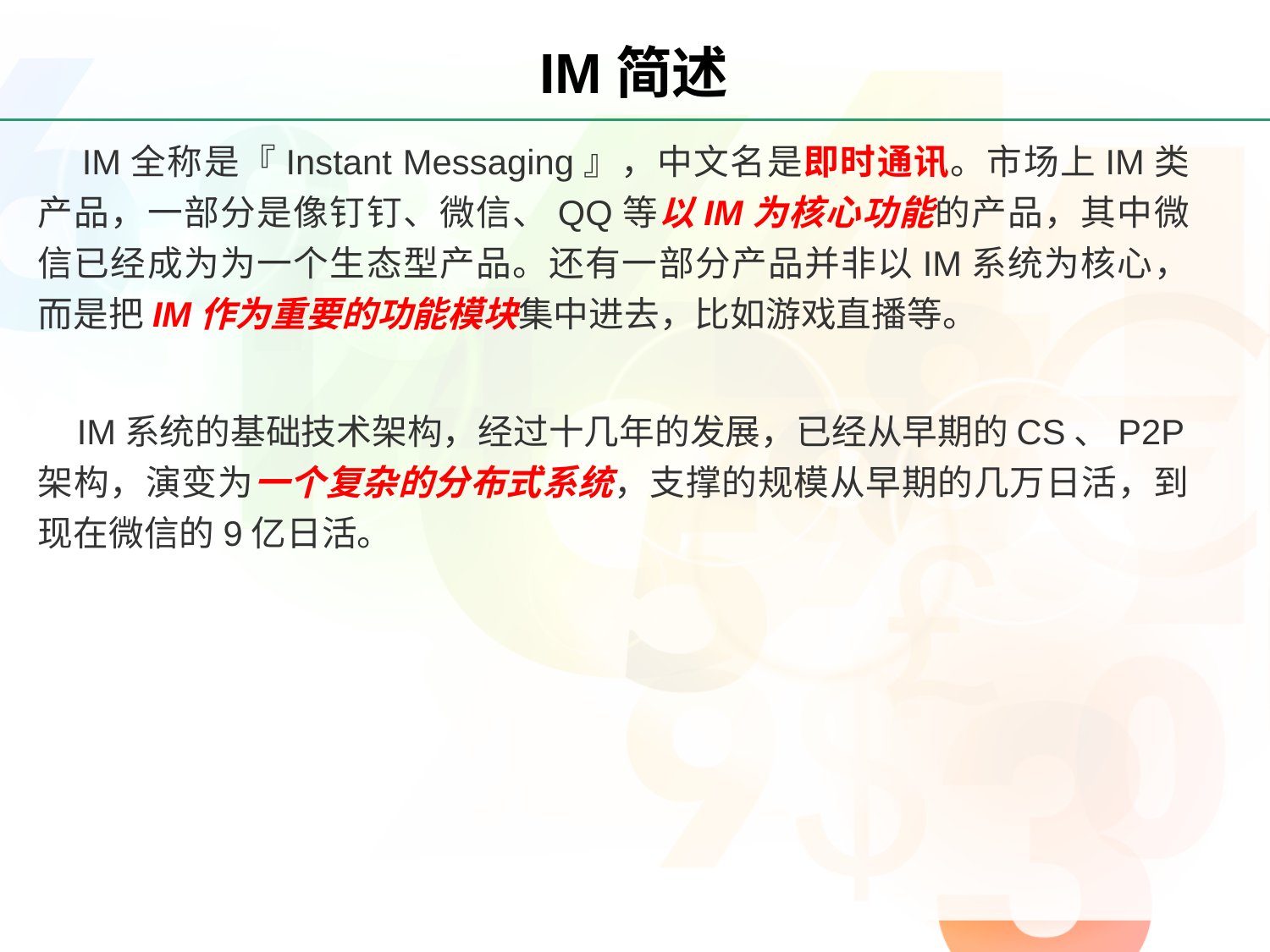

# IM简述
    IM全称是『Instant Messaging』，中文名是即时通讯。市场上IM类产品，一部分是像钉钉、微信、QQ等以IM为核心功能的产品，其中微信已经成为为一个生态型产品。还有一部分产品并非以IM系统为核心，而是把IM作为重要的功能模块集中进去，比如游戏直播等。

    IM系统的基础技术架构，经过十几年的发展，已经从早期的CS、P2P架构，演变为一个复杂的分布式系统，支撑的规模从早期的几万日活，到现在微信的9亿日活。